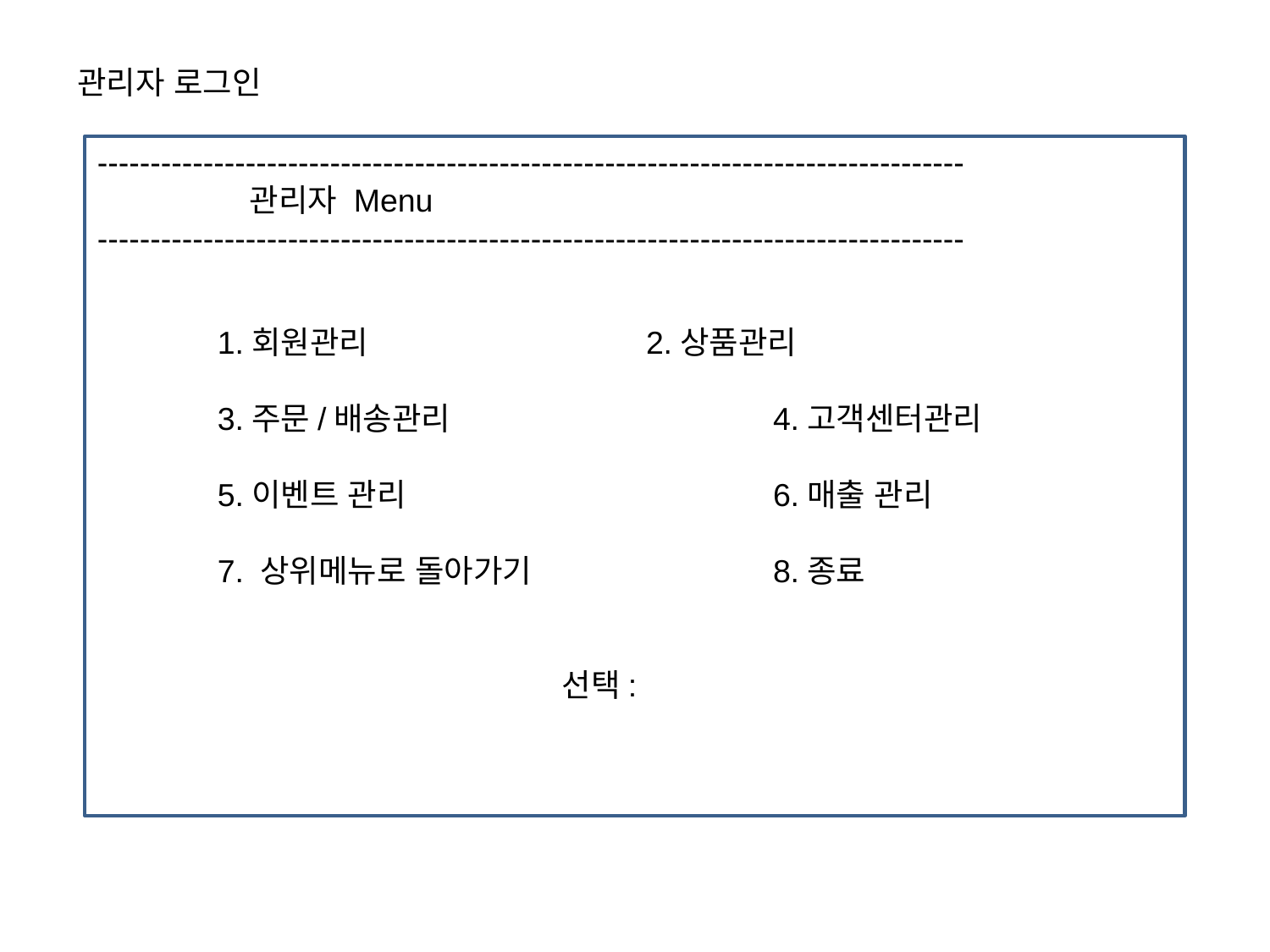

관리자 로그인

----------------------------------------------------------------------------------			  관리자 Menu
----------------------------------------------------------------------------------
1.회원관리			2.상품관리

3.주문/배송관리			4.고객센터관리

5.이벤트 관리  			6.매출 관리

7. 상위메뉴로 돌아가기		8.종료

		   	    선택: